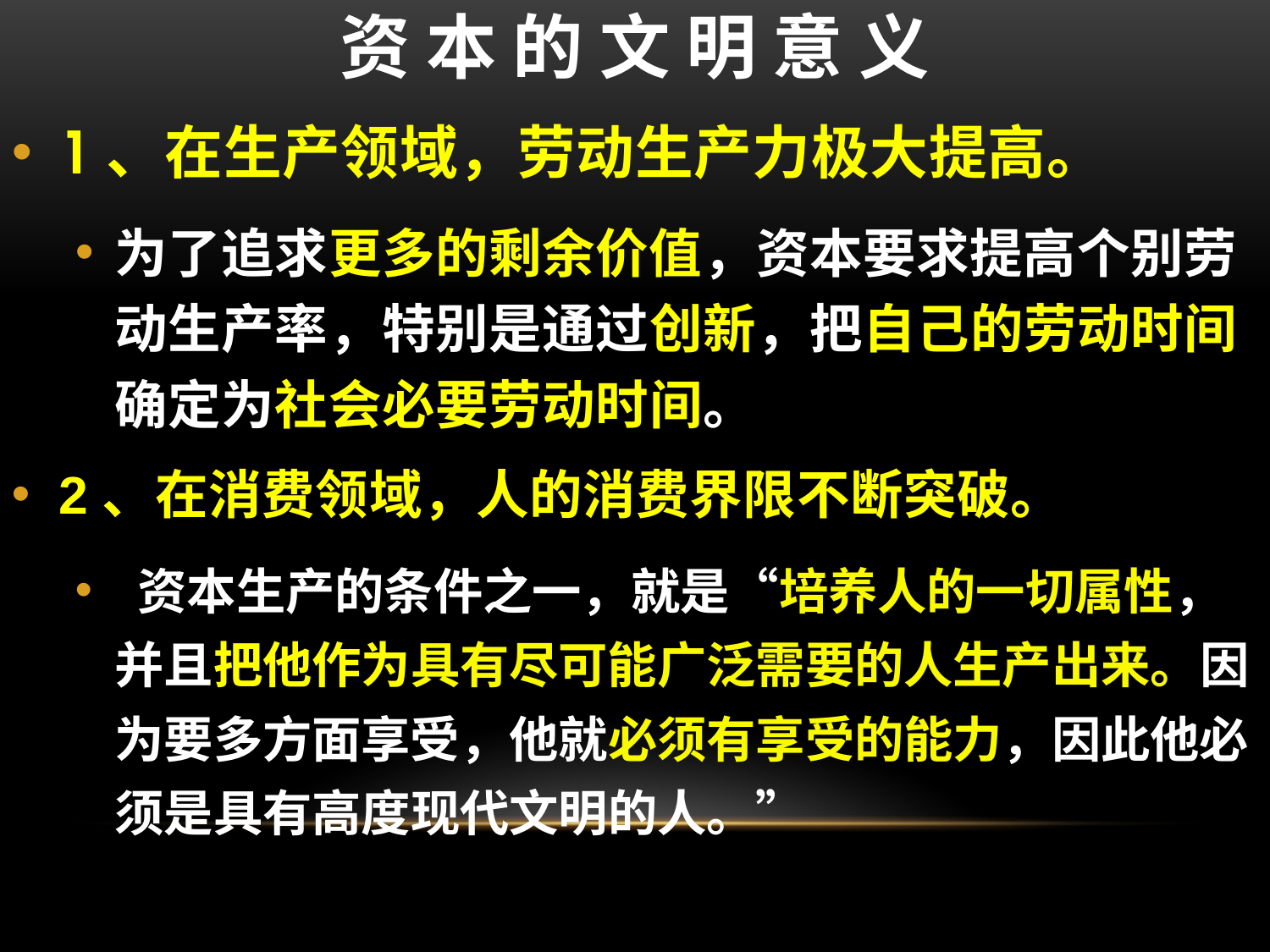

资 本 的 文 明 意 义
1、在生产领域，劳动生产力极大提高。
为了追求更多的剩余价值，资本要求提高个别劳动生产率，特别是通过创新，把自己的劳动时间确定为社会必要劳动时间。
2、在消费领域，人的消费界限不断突破。
 资本生产的条件之一，就是“培养人的一切属性，并且把他作为具有尽可能广泛需要的人生产出来。因为要多方面享受，他就必须有享受的能力，因此他必须是具有高度现代文明的人。”